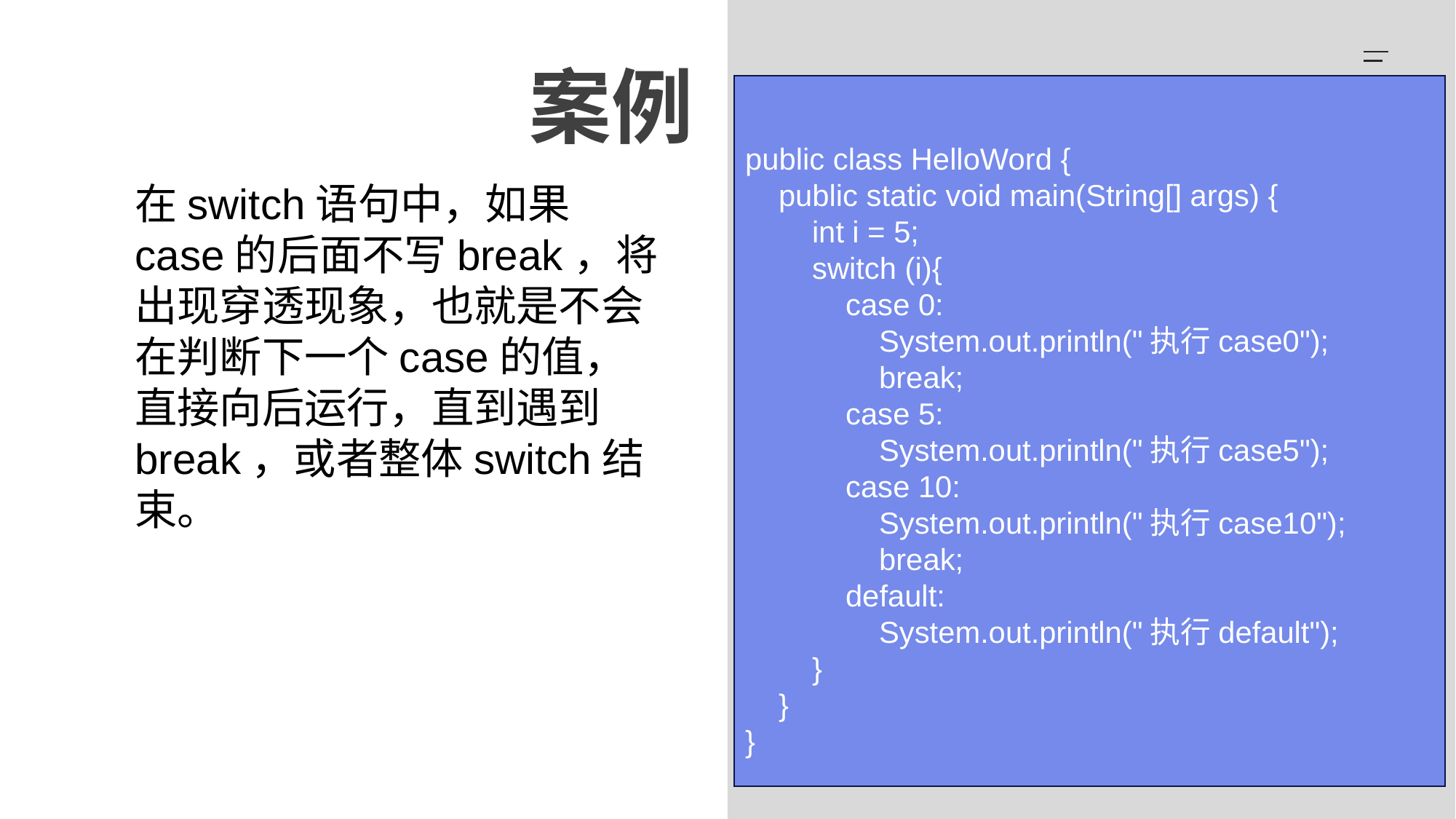

案例

public class HelloWord {
    public static void main(String[] args) {
        int i = 5;
        switch (i){
            case 0:
                System.out.println("执行case0");
                break;
            case 5:
                System.out.println("执行case5");
            case 10:
                System.out.println("执行case10");
                break;
            default:
                System.out.println("执行default");
        }
    }
}
在switch语句中，如果case的后面不写break，将出现穿透现象，也就是不会在判断下一个case的值，直接向后运行，直到遇到break，或者整体switch结束。